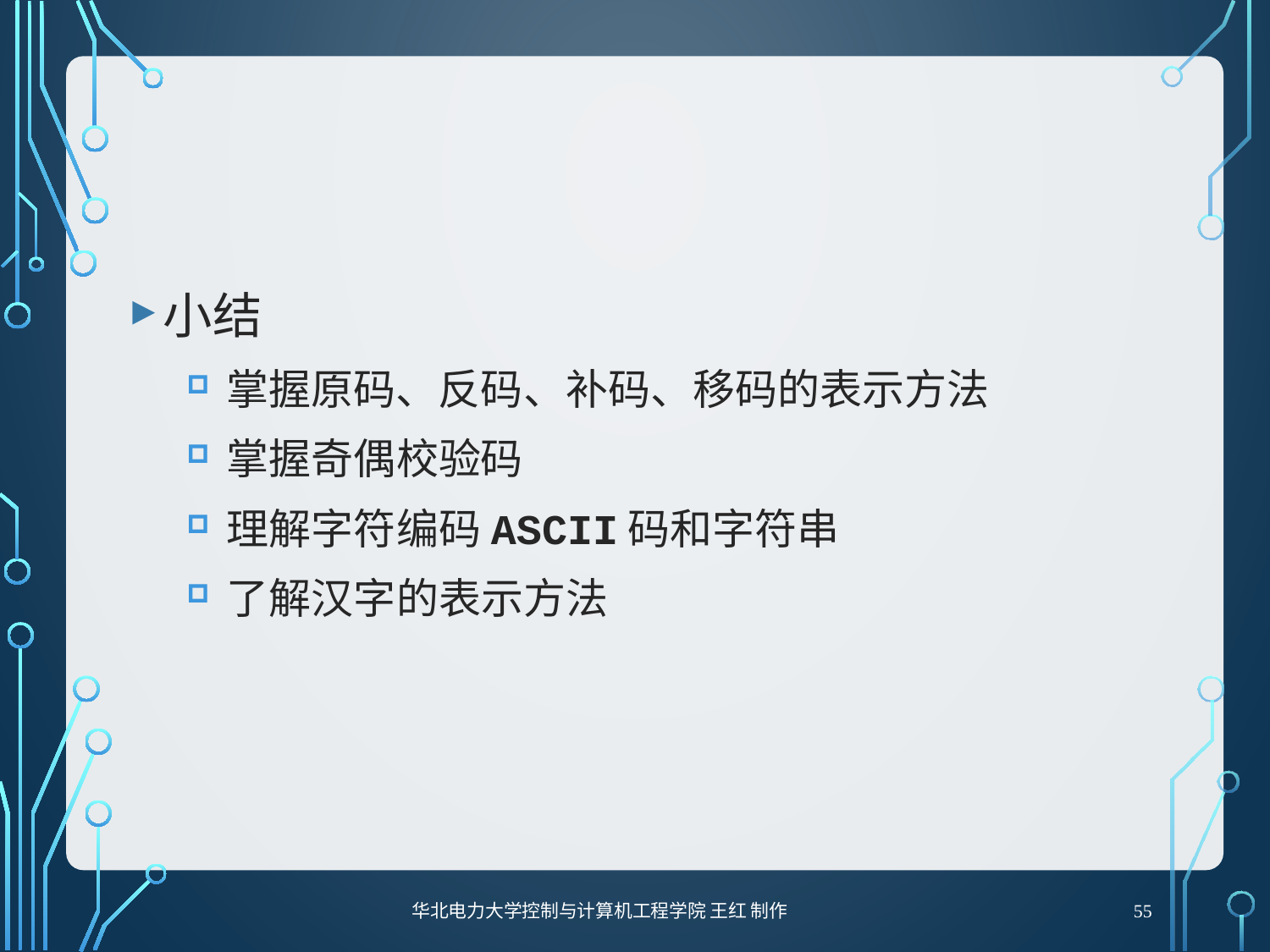

#
小结
掌握原码、反码、补码、移码的表示方法
掌握奇偶校验码
理解字符编码ASCII码和字符串
了解汉字的表示方法

55
华北电力大学控制与计算机工程学院 王红 制作